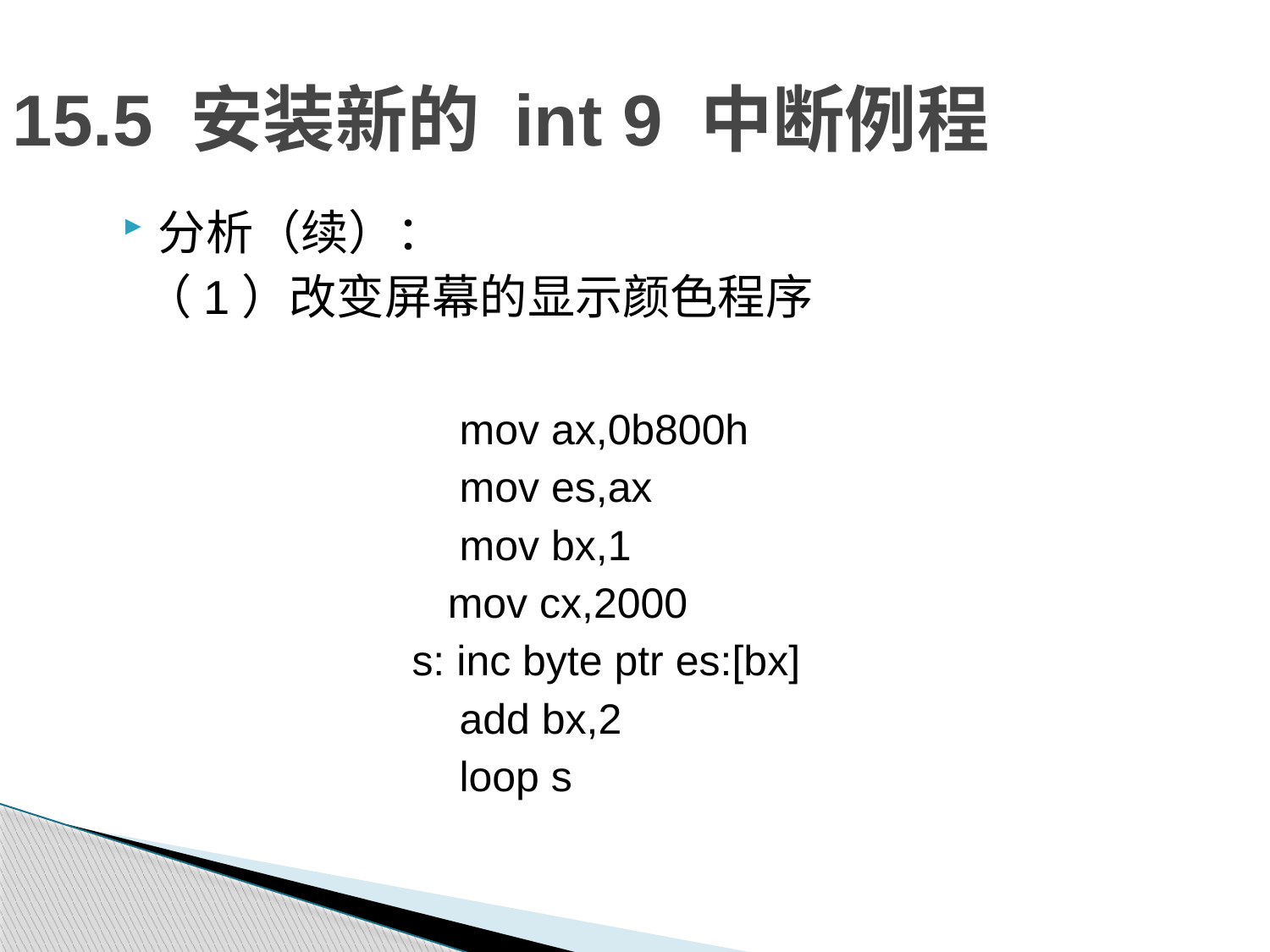

15.5 安装新的 int 9 中断例程
分析（续）：
 （1）改变屏幕的显示颜色程序
           mov ax,0b800h
           mov es,ax
           mov bx,1
	       mov cx,2000
       s: inc byte ptr es:[bx]
           add bx,2
           loop s